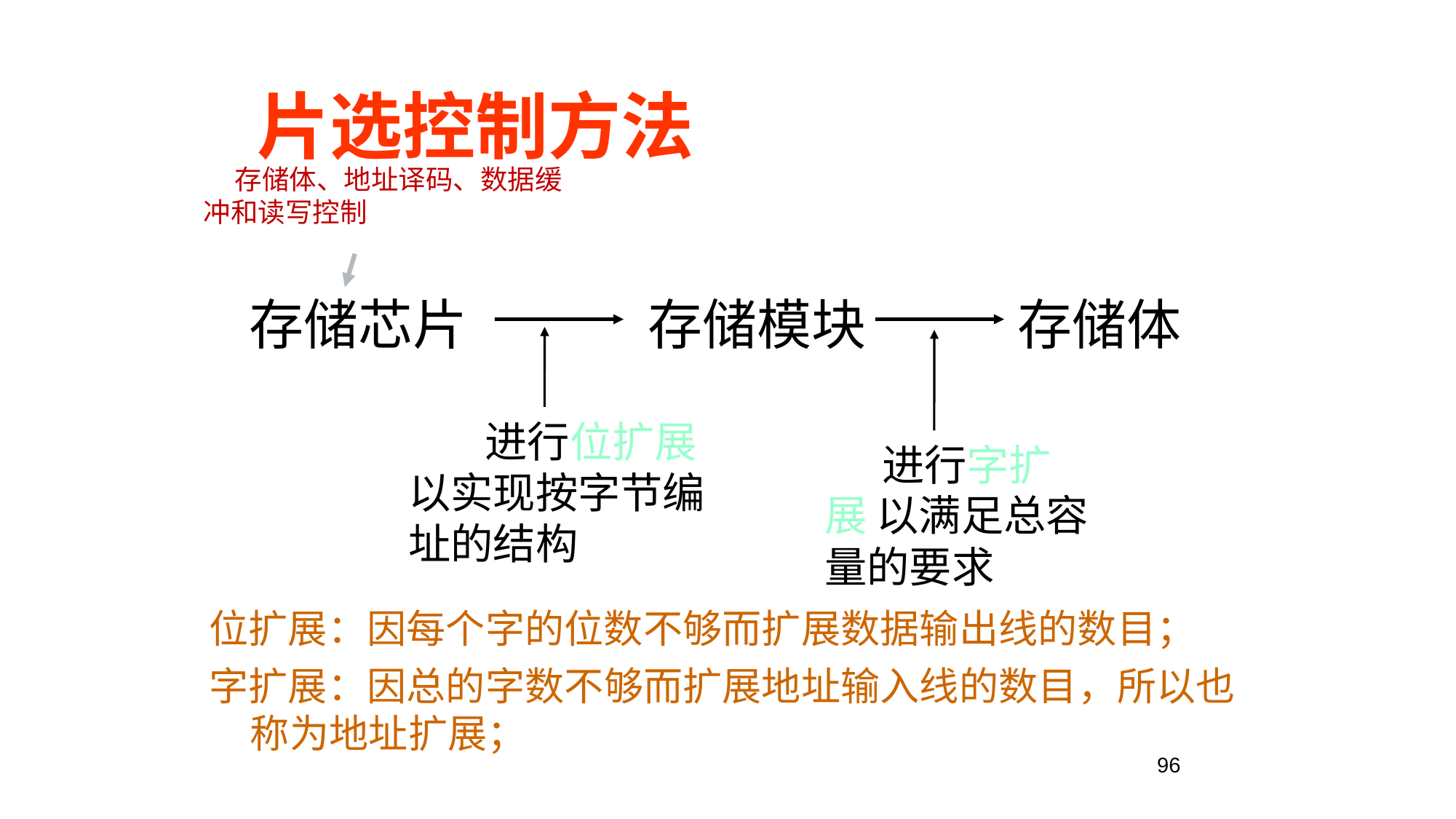

片选控制方法
存储体、地址译码、数据缓冲和读写控制

存储芯片
存储模块
存储体

       进行位扩展 以实现按字节编址的结构

     进行字扩展 以满足总容量的要求
位扩展：因每个字的位数不够而扩展数据输出线的数目；
字扩展：因总的字数不够而扩展地址输入线的数目，所以也称为地址扩展；
96